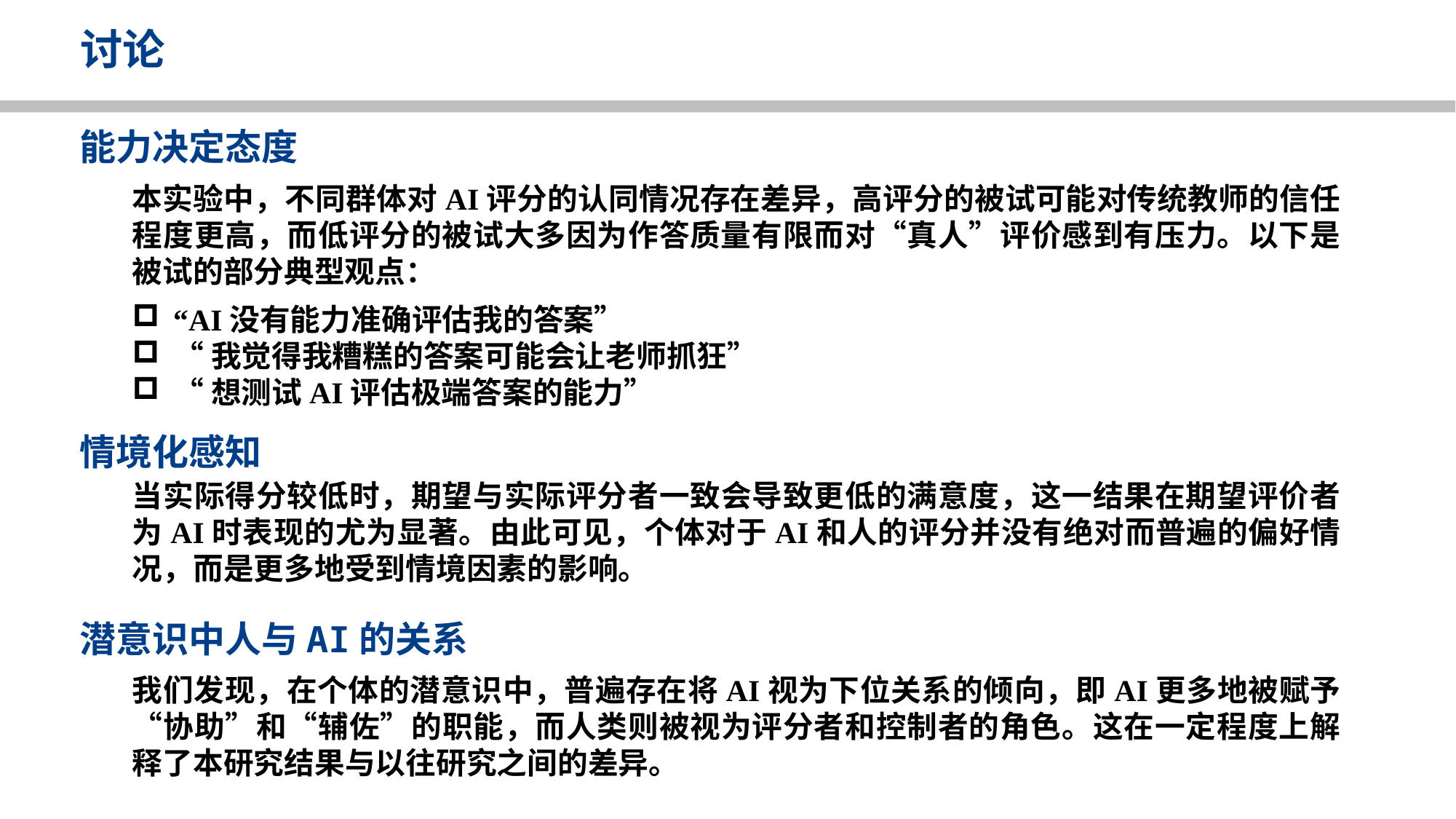

# 讨论
能力决定态度
本实验中，不同群体对AI评分的认同情况存在差异，高评分的被试可能对传统教师的信任程度更高，而低评分的被试大多因为作答质量有限而对“真人”评价感到有压力。以下是被试的部分典型观点：
“AI没有能力准确评估我的答案”
“我觉得我糟糕的答案可能会让老师抓狂”
“想测试AI评估极端答案的能力”

情境化感知
当实际得分较低时，期望与实际评分者一致会导致更低的满意度，这一结果在期望评价者为AI时表现的尤为显著。由此可见，个体对于AI和人的评分并没有绝对而普遍的偏好情况，而是更多地受到情境因素的影响。
潜意识中人与AI的关系
我们发现，在个体的潜意识中，普遍存在将AI视为下位关系的倾向，即AI更多地被赋予“协助”和“辅佐”的职能，而人类则被视为评分者和控制者的角色。这在一定程度上解释了本研究结果与以往研究之间的差异。